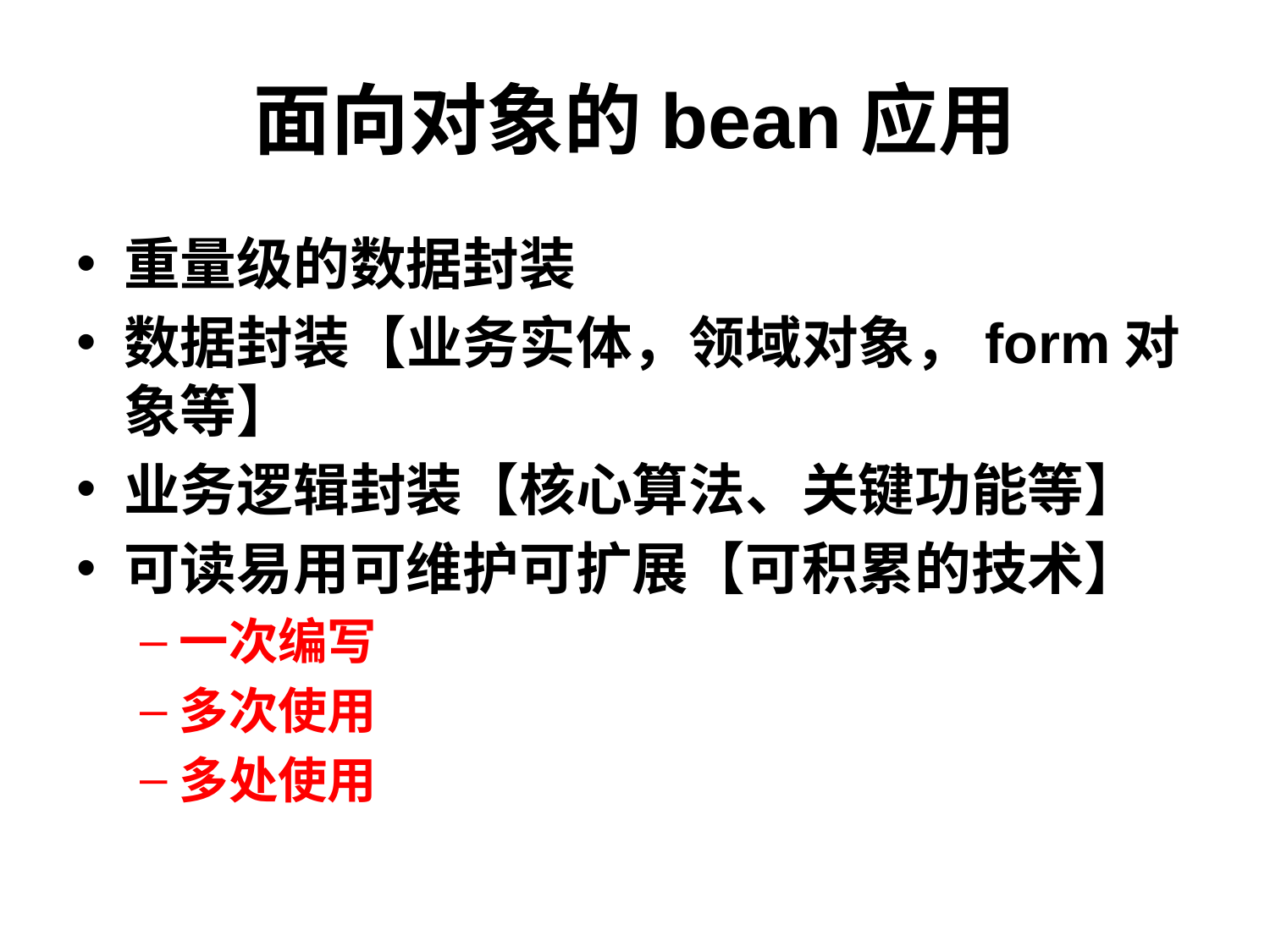

# 面向对象的bean应用
重量级的数据封装
数据封装【业务实体，领域对象，form对象等】
业务逻辑封装【核心算法、关键功能等】
可读易用可维护可扩展【可积累的技术】
一次编写
多次使用
多处使用